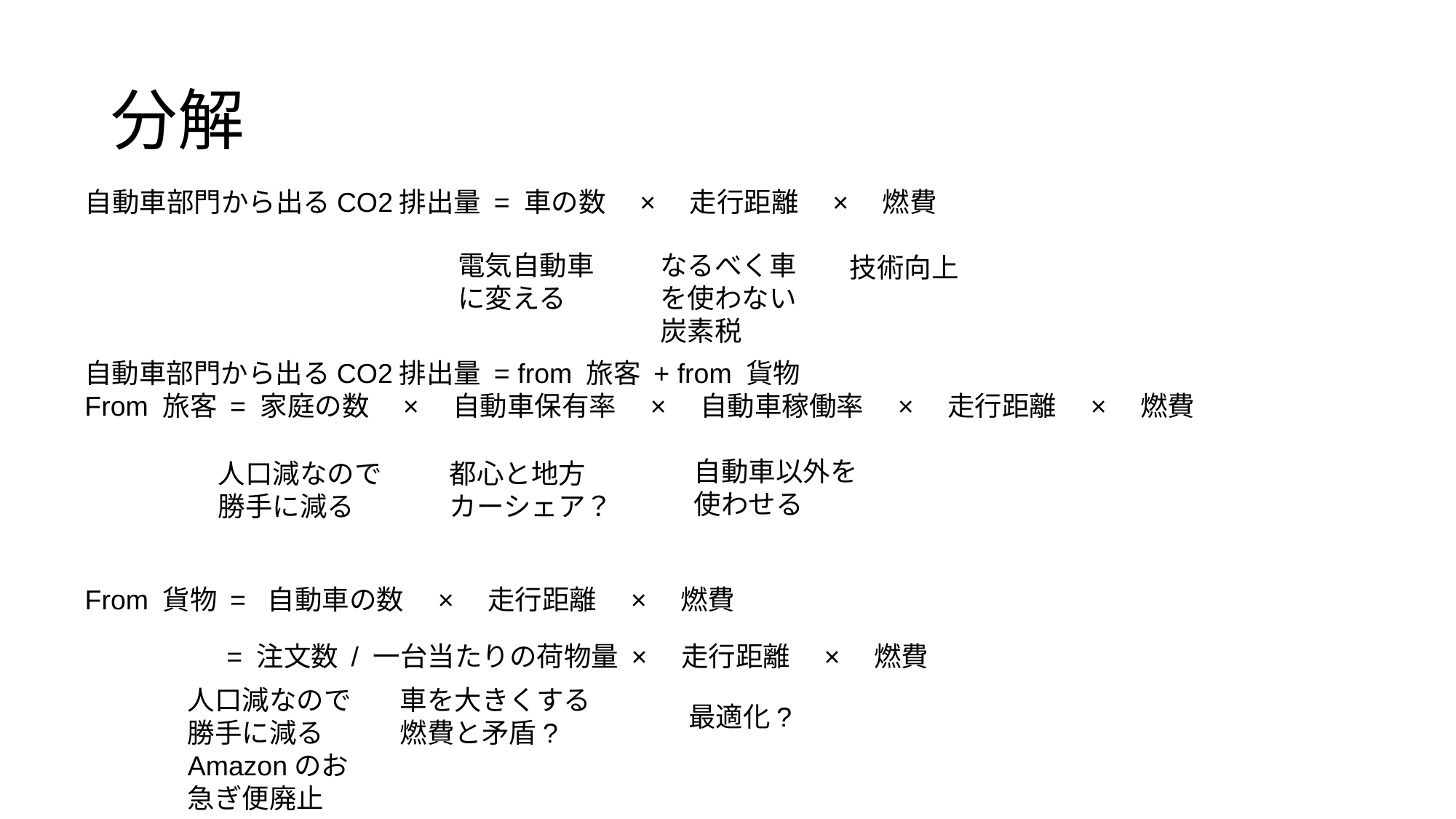

# 分解
自動車部門から出るCO2排出量 = 車の数　×　走行距離　×　燃費
なるべく車を使わない
炭素税
電気自動車に変える
技術向上
自動車部門から出るCO2排出量 = from 旅客 + from 貨物
From 旅客 = 家庭の数　×　自動車保有率　×　自動車稼働率　×　走行距離　×　燃費
自動車以外を使わせる
都心と地方
カーシェア？
人口減なので勝手に減る
From 貨物 =  自動車の数　×　走行距離　×　燃費
= 注文数 / 一台当たりの荷物量 ×　走行距離　×　燃費
人口減なので勝手に減る
Amazonのお急ぎ便廃止
車を大きくする
燃費と矛盾?
最適化?